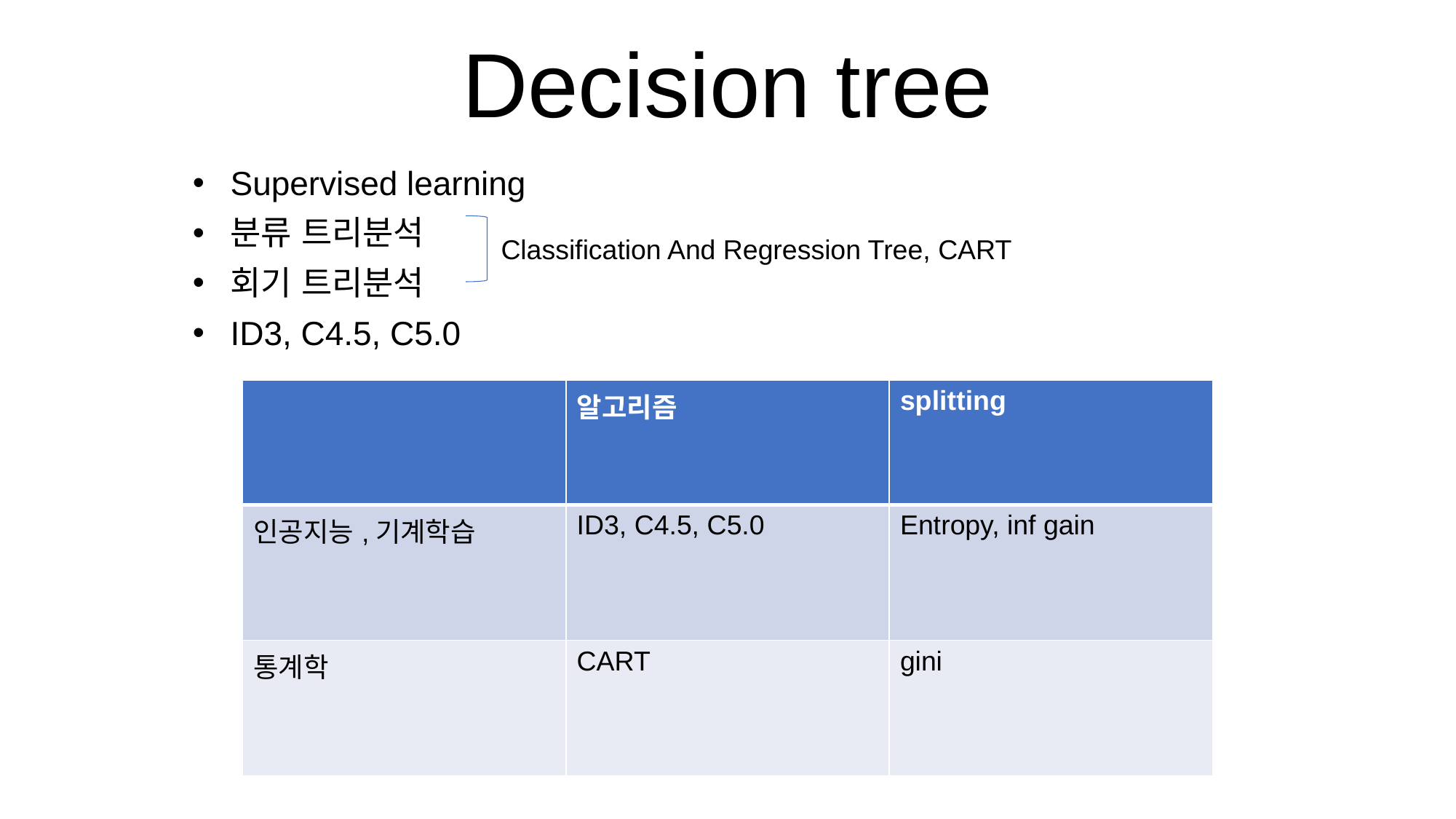

# Decision tree
Supervised learning
분류 트리분석
회기 트리분석
ID3, C4.5, C5.0

Classification And Regression Tree, CART
|  | 알고리즘 | splitting |
| --- | --- | --- |
| 인공지능,기계학습 | ID3, C4.5, C5.0 | Entropy, inf gain |
| 통계학 | CART | gini |